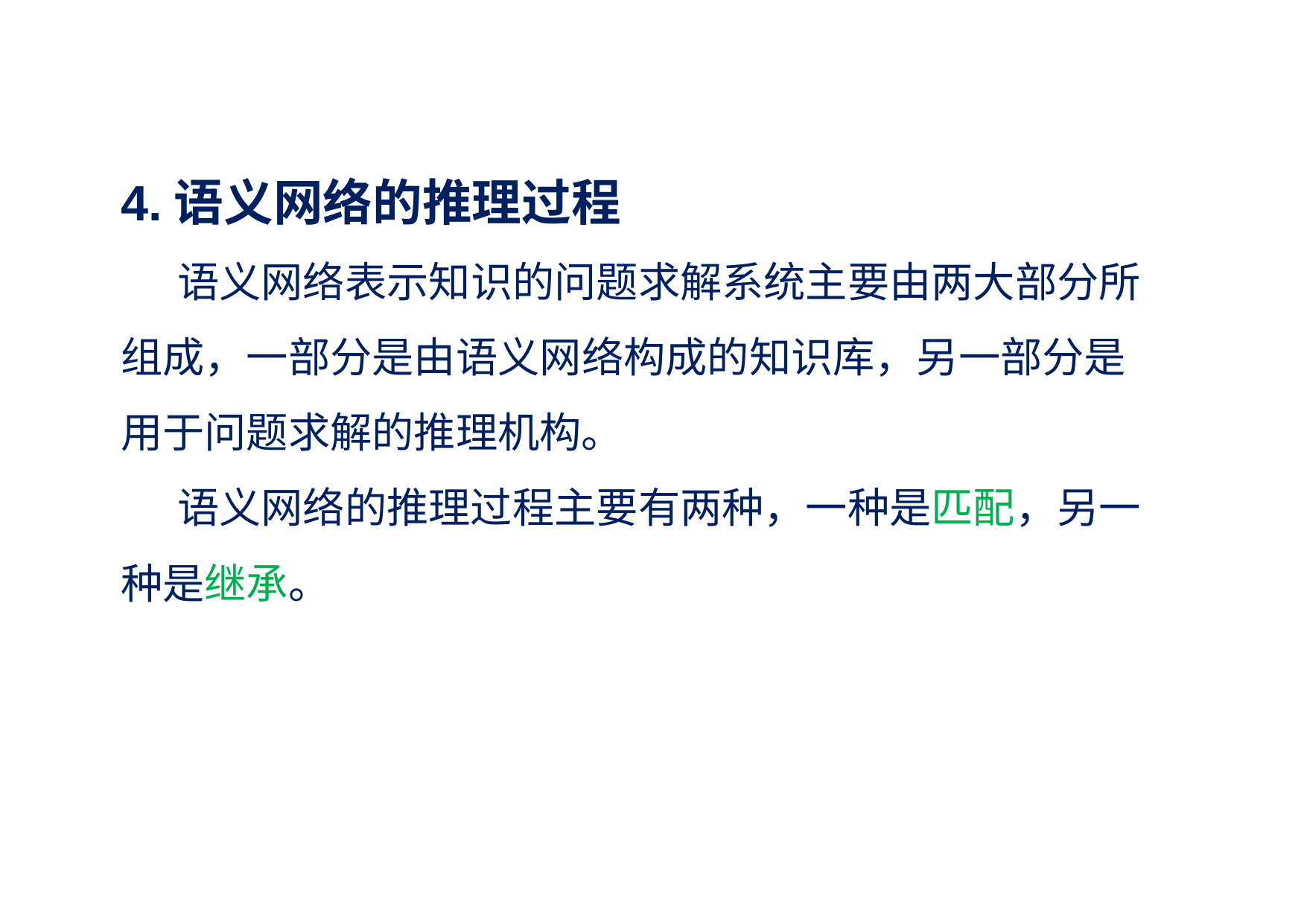

4.语义网络的推理过程
     语义网络表示知识的问题求解系统主要由两大部分所组成，一部分是由语义网络构成的知识库，另一部分是用于问题求解的推理机构。
     语义网络的推理过程主要有两种，一种是匹配，另一种是继承。

93